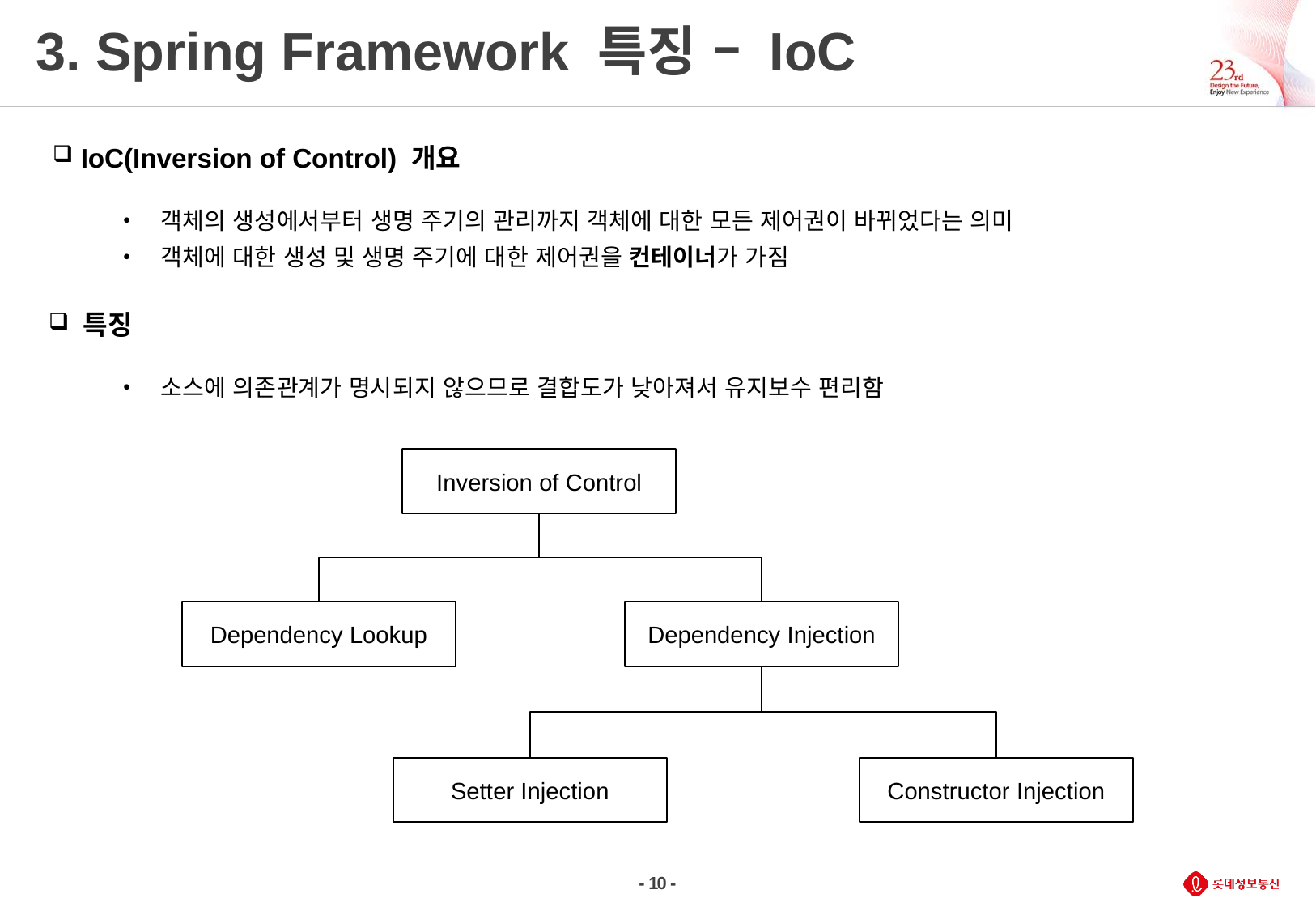

# 3. Spring Framework 특징 – IoC
 IoC(Inversion of Control) 개요
객체의 생성에서부터 생명 주기의 관리까지 객체에 대한 모든 제어권이 바뀌었다는 의미
객체에 대한 생성 및 생명 주기에 대한 제어권을 컨테이너가 가짐
 특징
소스에 의존관계가 명시되지 않으므로 결합도가 낮아져서 유지보수 편리함
Inversion of Control
Dependency Lookup
Dependency Injection
Setter Injection
Constructor Injection
- 10 -